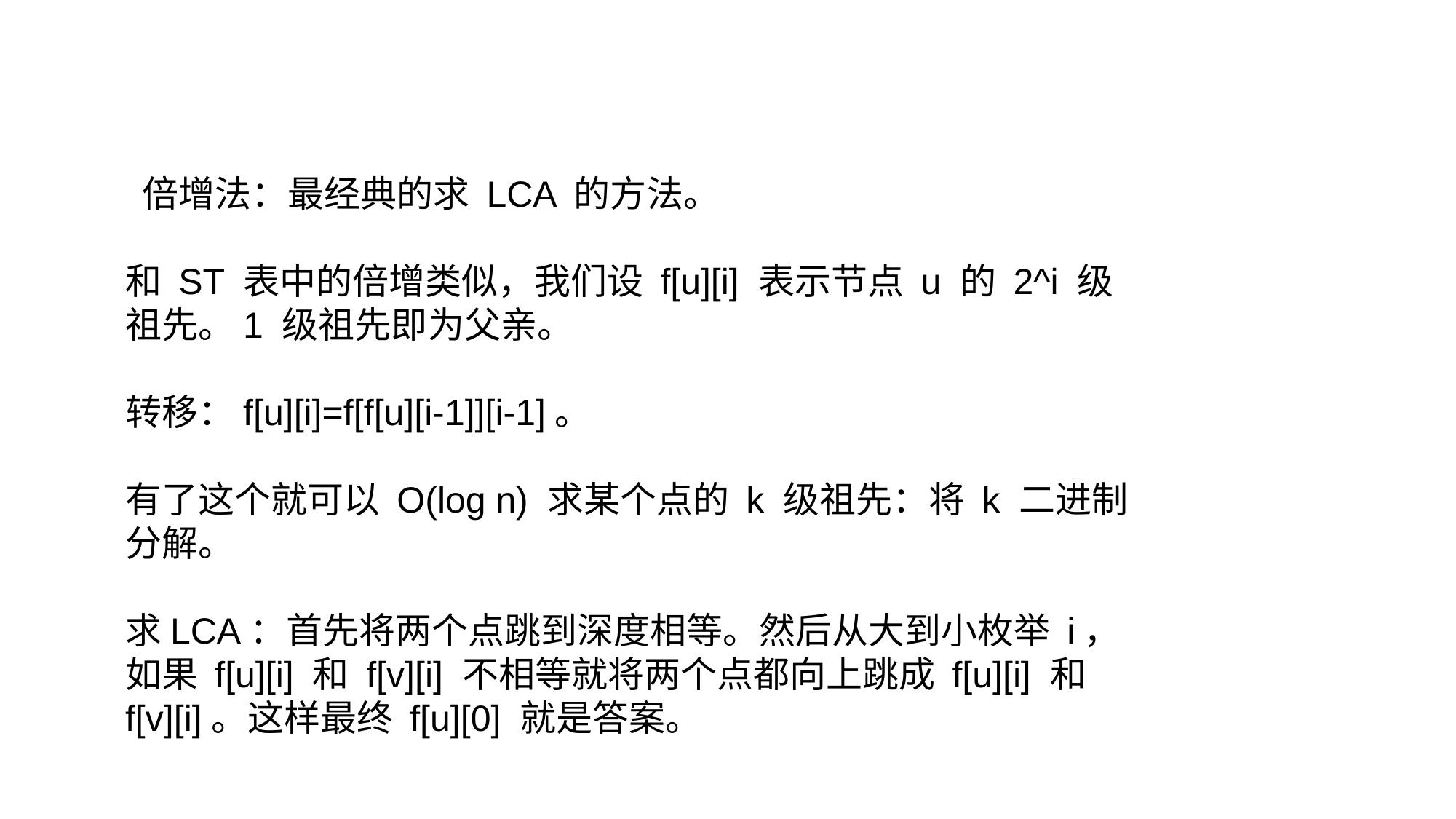

倍增法：最经典的求 LCA 的方法。

和 ST 表中的倍增类似，我们设 f[u][i] 表示节点 u 的 2^i 级祖先。1 级祖先即为父亲。

转移：f[u][i]=f[f[u][i-1]][i-1]。

有了这个就可以 O(log n) 求某个点的 k 级祖先：将 k 二进制分解。

求LCA：首先将两个点跳到深度相等。然后从大到小枚举 i，如果 f[u][i] 和 f[v][i] 不相等就将两个点都向上跳成 f[u][i] 和 f[v][i]。这样最终 f[u][0] 就是答案。